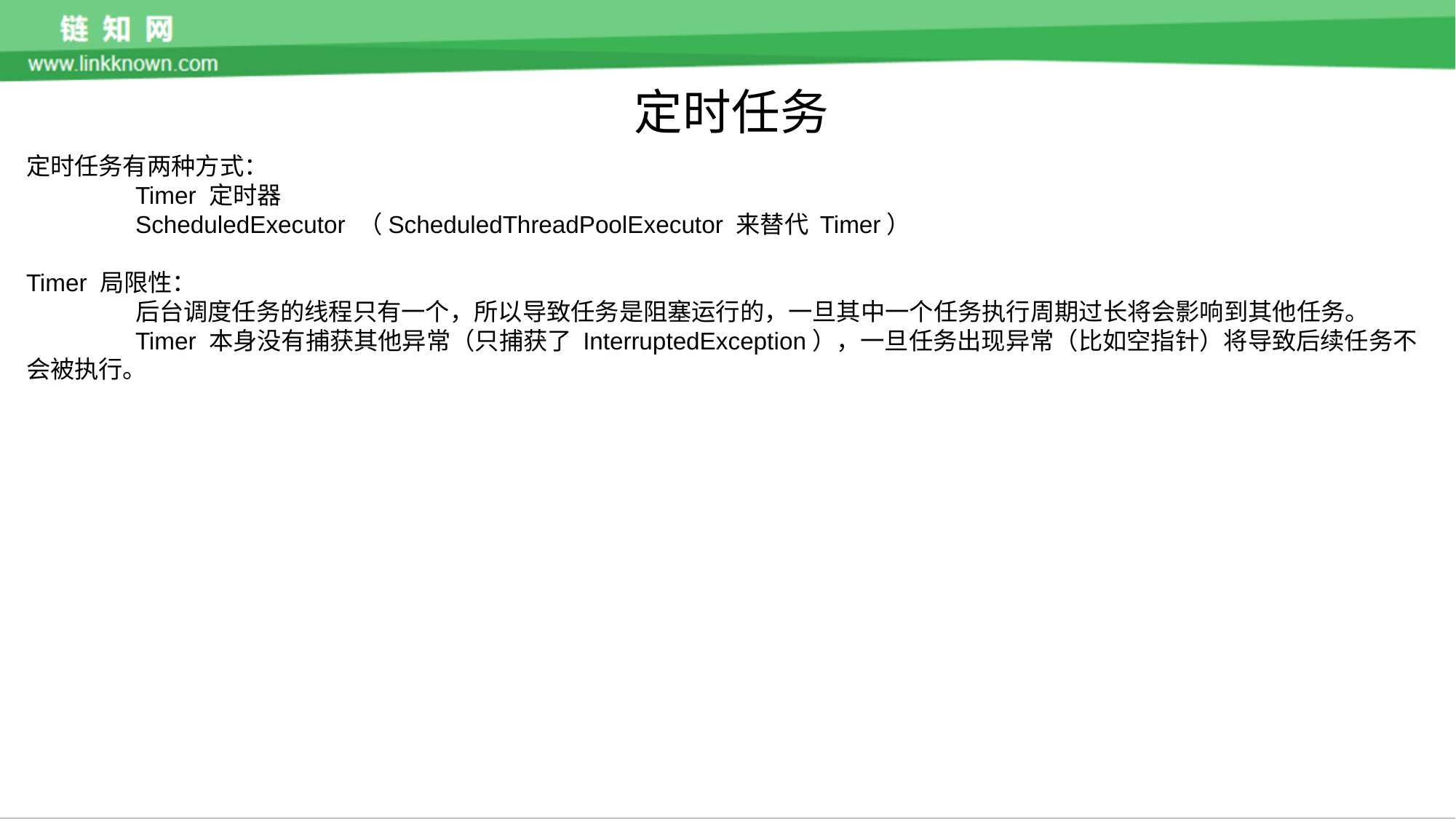

定时任务
定时任务有两种方式：
	Timer 定时器
	ScheduledExecutor （ScheduledThreadPoolExecutor 来替代 Timer）

Timer 局限性：
 	后台调度任务的线程只有一个，所以导致任务是阻塞运行的，一旦其中一个任务执行周期过长将会影响到其他任务。
	Timer 本身没有捕获其他异常（只捕获了 InterruptedException），一旦任务出现异常（比如空指针）将导致后续任务不会被执行。